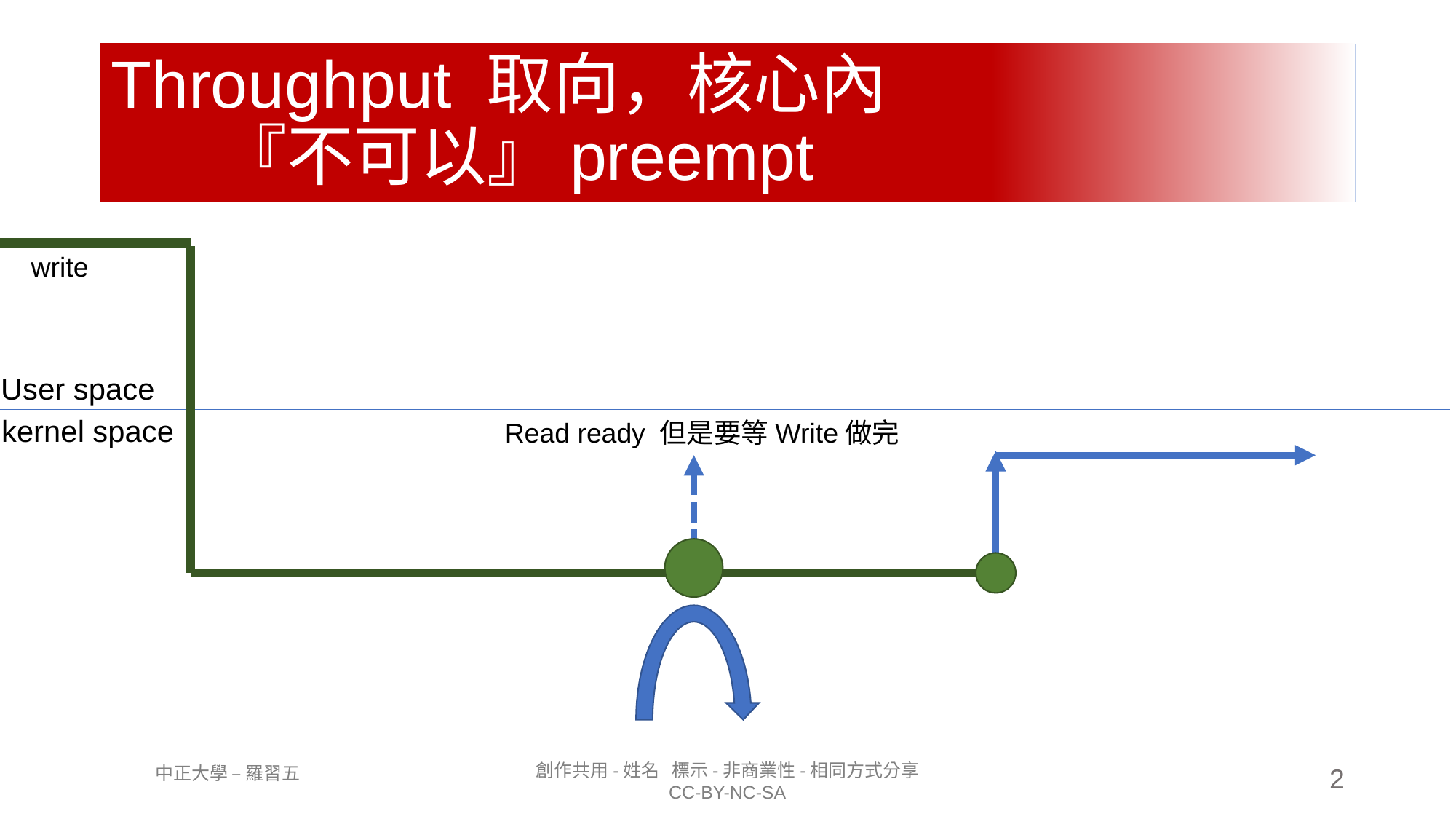

# Throughput 取向，核心內 『不可以』preempt
write
User space
kernel space
Read ready 但是要等Write做完